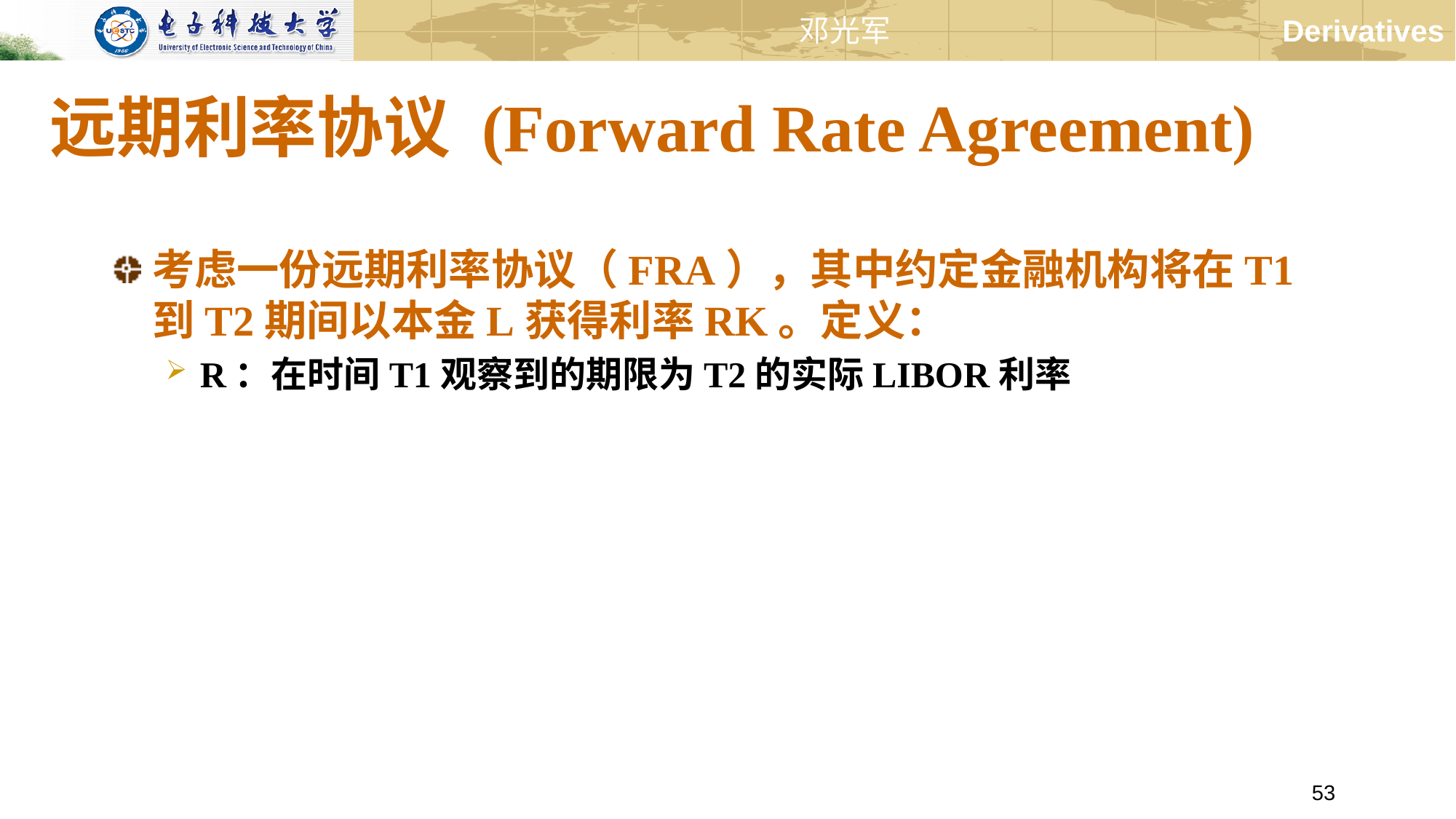

# 远期利率协议 (Forward Rate Agreement)
考虑一份远期利率协议（FRA），其中约定金融机构将在T1到T2期间以本金L获得利率RK。定义：
R：在时间T1观察到的期限为T2的实际LIBOR利率